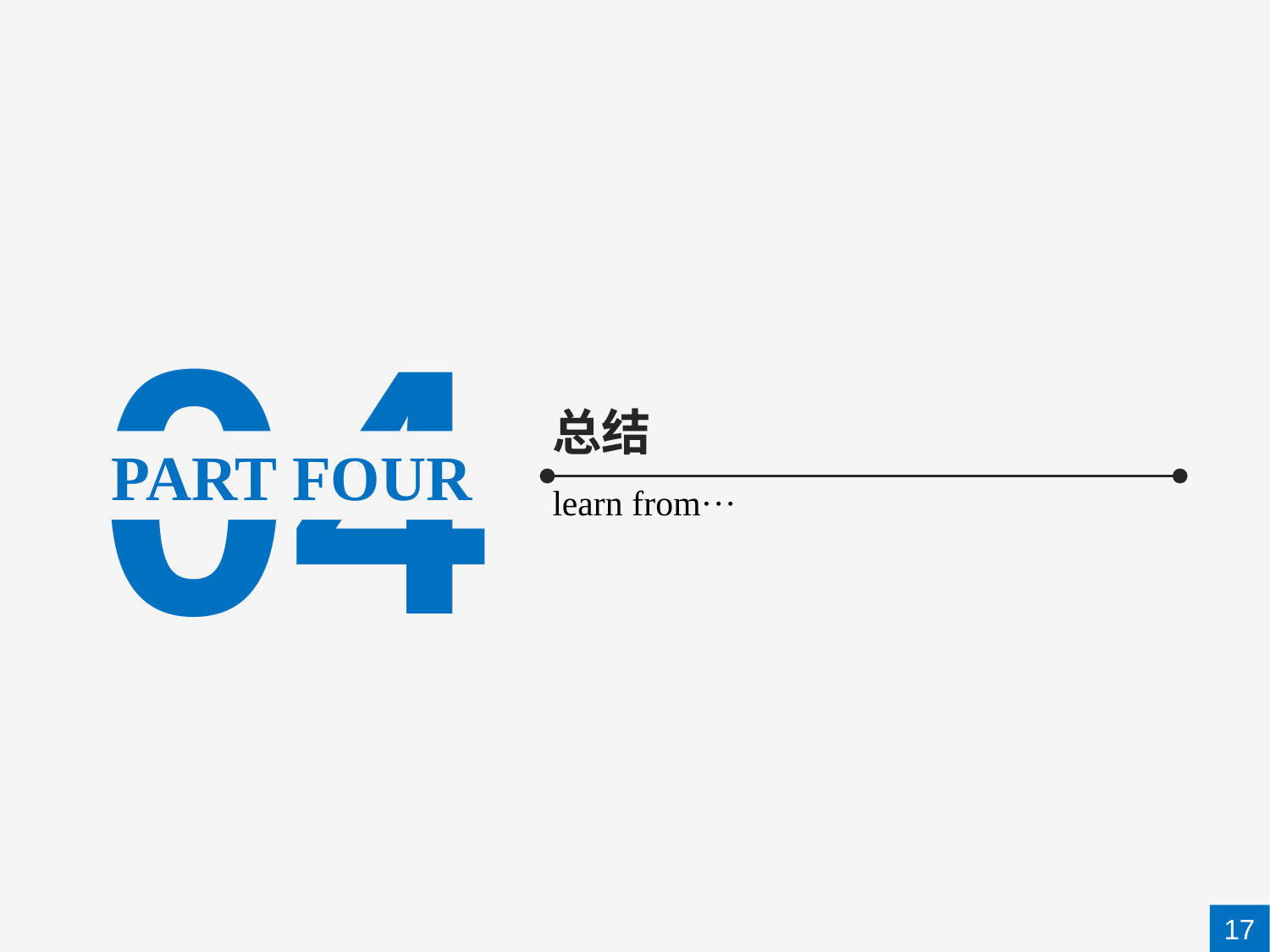

04
总结
PART FOUR

learn from···
17